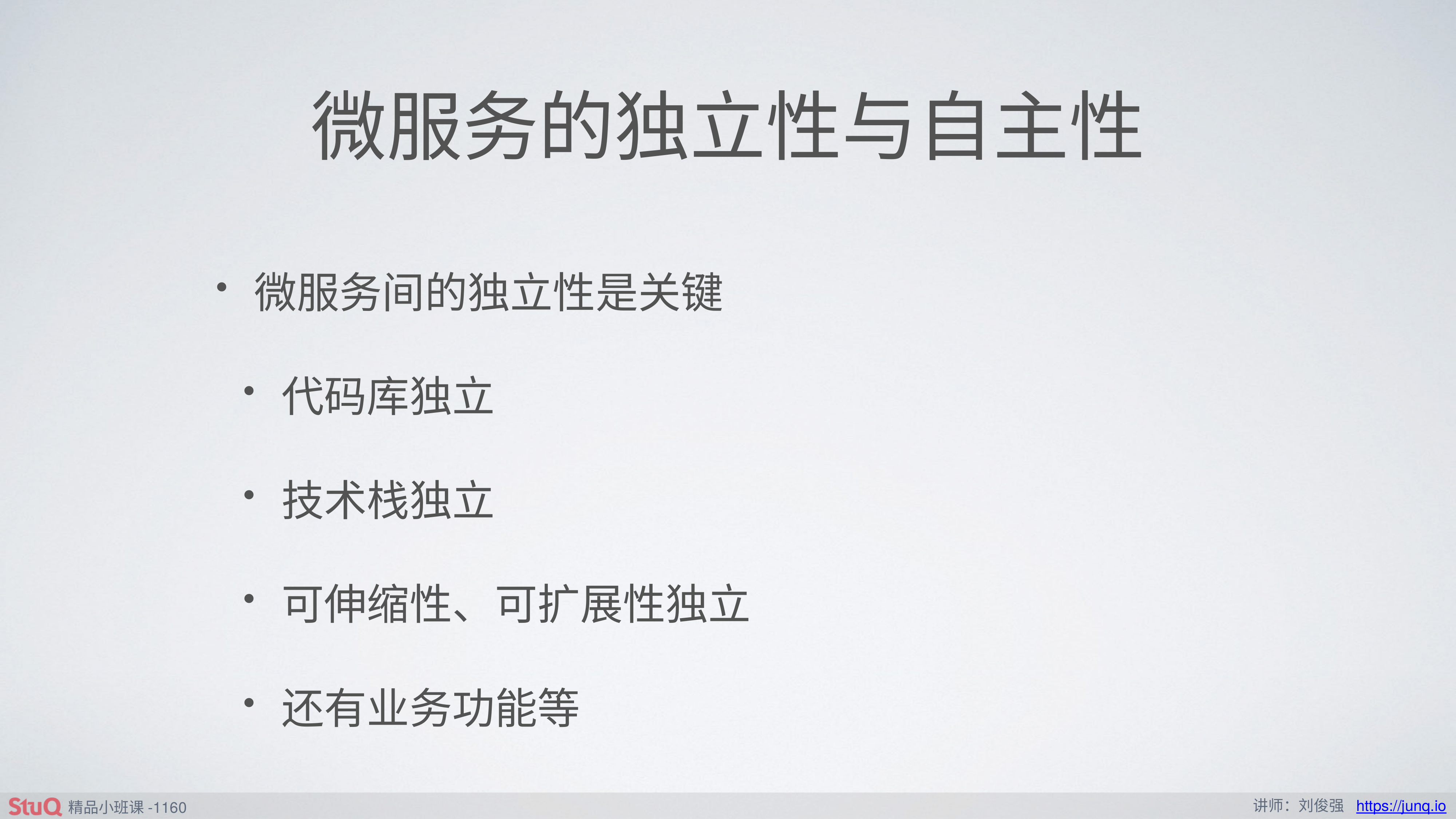

# 微服务的独立性与自主性
微服务间的独立性是关键
代码库独立
技术栈独立
可伸缩性、可扩展性独立
还有业务功能等